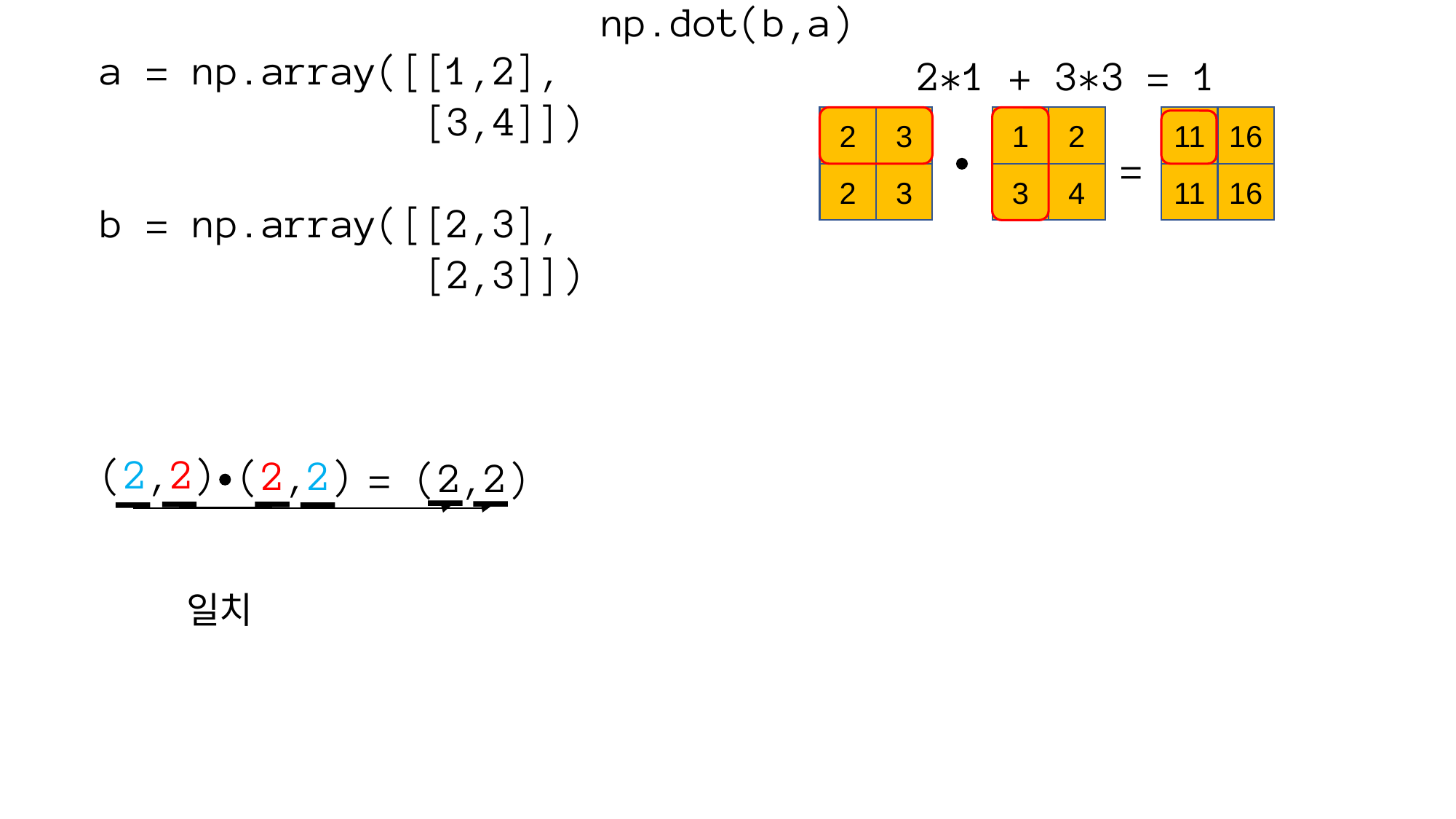

np.dot(b,a)
a = np.array([[1,2],
              [3,4]])

b = np.array([[2,3],
              [2,3]])
2*1 + 3*3 = 1
2

3
1

2
11
16

=

2
3
3
4
11
16
  (2,2)
(2,2)
= (2,2)

일치